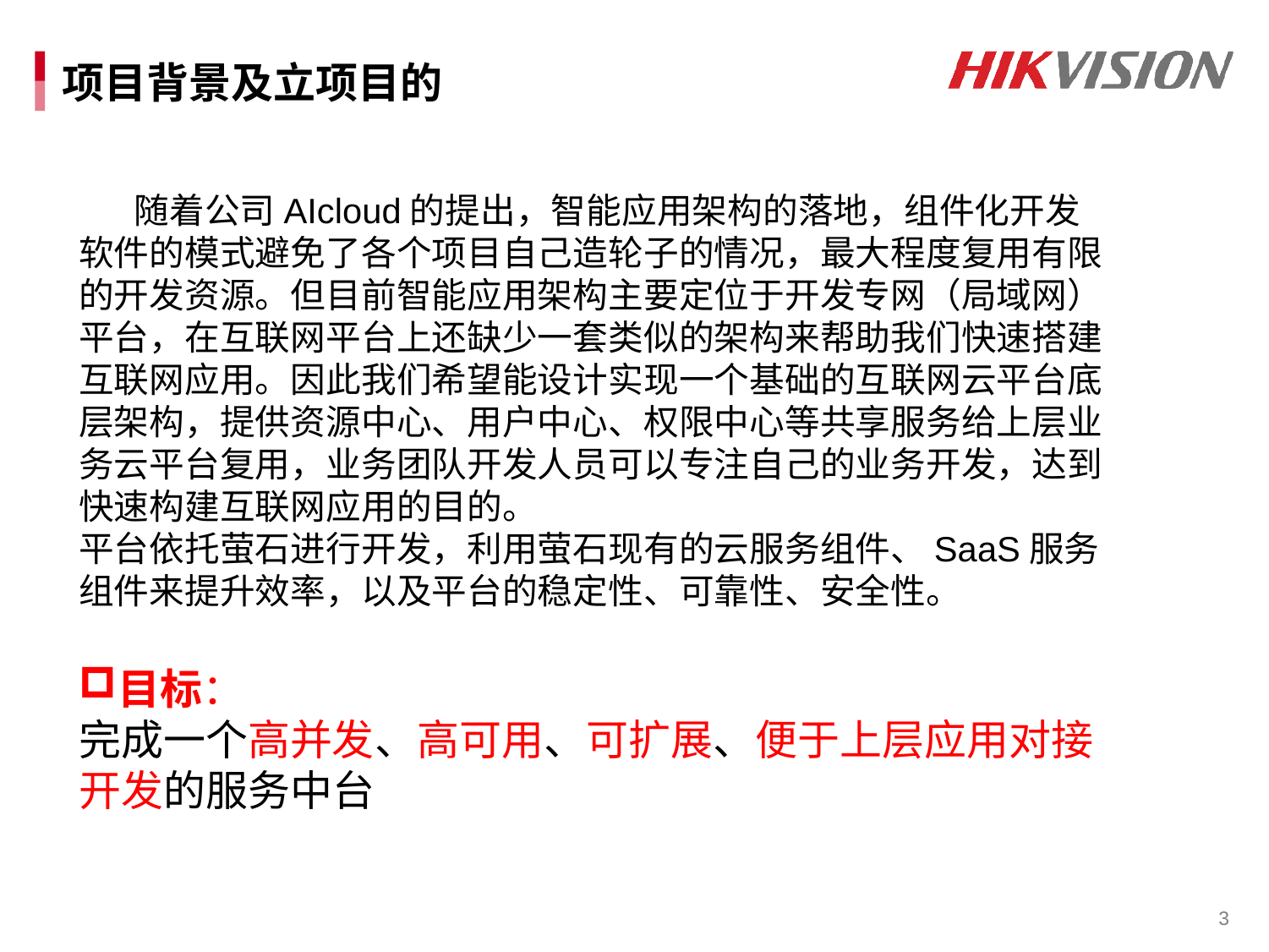

# 项目背景及立项目的
      随着公司AIcloud的提出，智能应用架构的落地，组件化开发软件的模式避免了各个项目自己造轮子的情况，最大程度复用有限的开发资源。但目前智能应用架构主要定位于开发专网（局域网）平台，在互联网平台上还缺少一套类似的架构来帮助我们快速搭建互联网应用。因此我们希望能设计实现一个基础的互联网云平台底层架构，提供资源中心、用户中心、权限中心等共享服务给上层业务云平台复用，业务团队开发人员可以专注自己的业务开发，达到快速构建互联网应用的目的。
平台依托萤石进行开发，利用萤石现有的云服务组件、SaaS服务组件来提升效率，以及平台的稳定性、可靠性、安全性。

目标：
完成一个高并发、高可用、可扩展、便于上层应用对接开发的服务中台